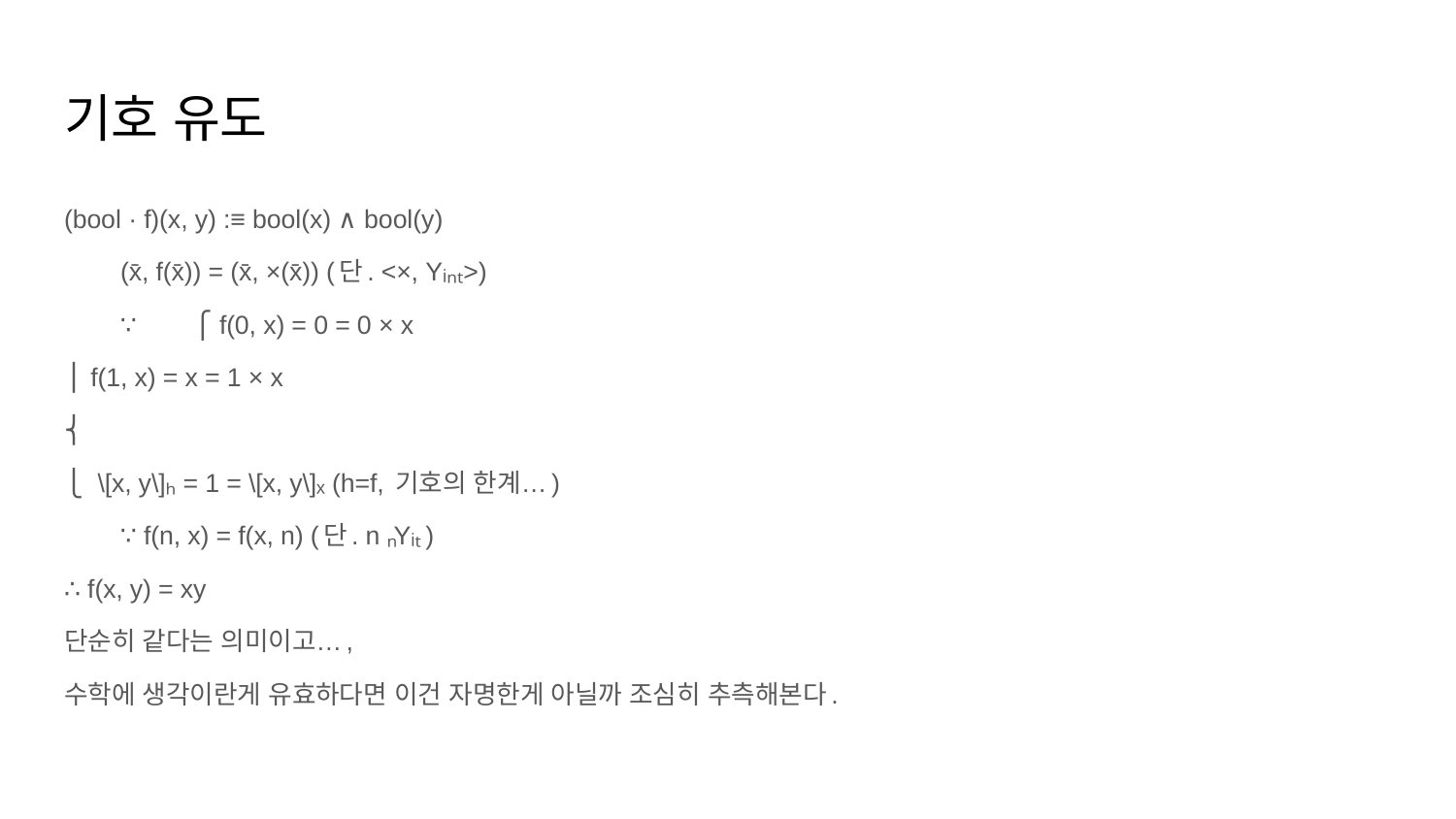

# 기호 유도
(bool · f)(x, y) :≡ bool(x) ∧ bool(y)
        (x̄, f(x̄)) = (x̄, ×(x̄)) (단. <×, Yᵢₙₜ>)
        ∵        ⎧ f(0, x) = 0 = 0 × x
⎪ f(1, x) = x = 1 × x
⎨
⎩  \[x, y\]ₕ = 1 = \[x, y\]ₓ (h=f, 기호의 한계…)
        ∵ f(n, x) = f(x, n) (단. n ∈ Yᵢₙₜ)
∴ f(x, y) = xy
단순히 같다는 의미이고…,
수학에 생각이란게 유효하다면 이건 자명한게 아닐까 조심히 추측해본다.